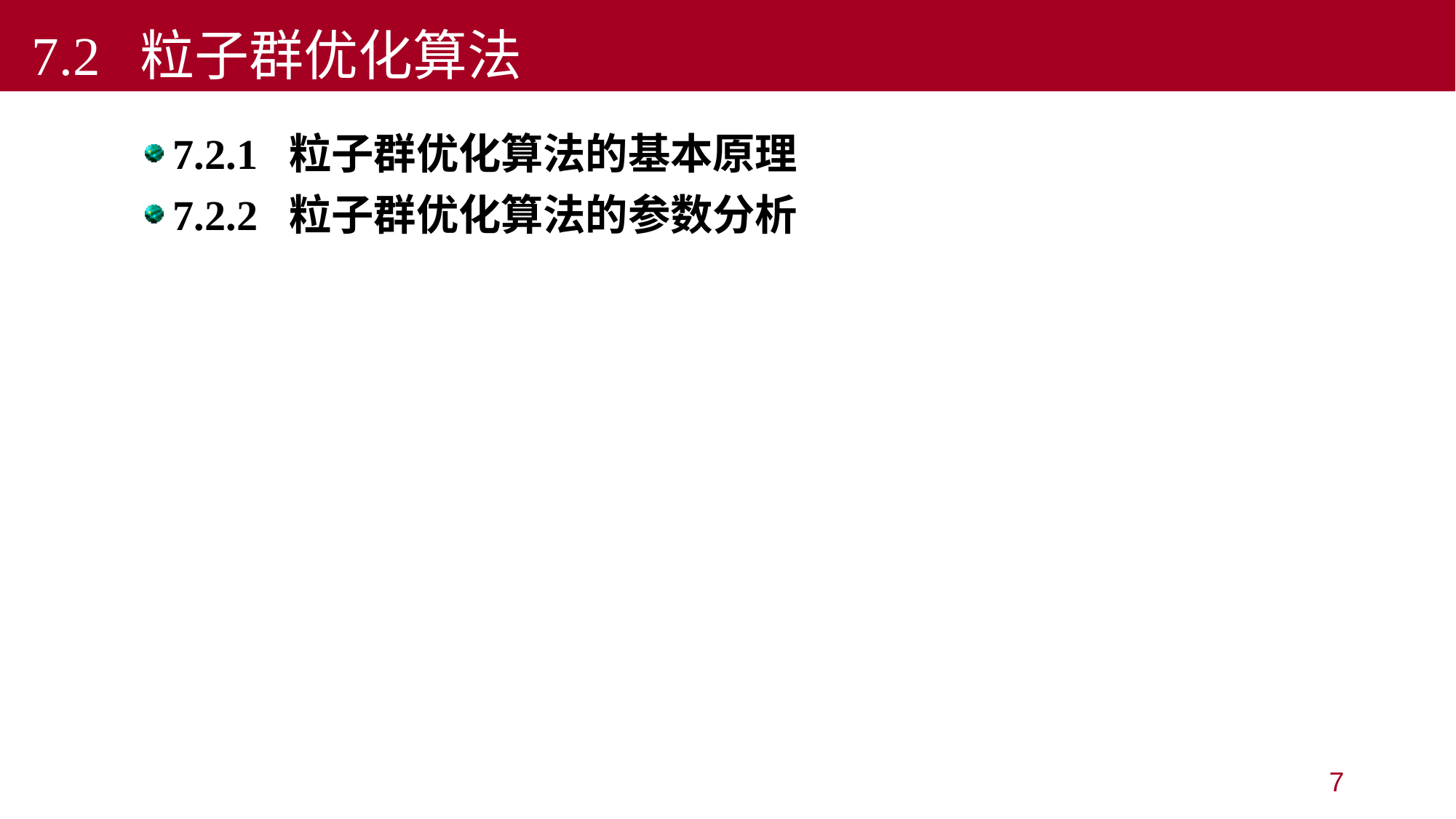

7.2  粒子群优化算法
7.2.1  粒子群优化算法的基本原理
7.2.2  粒子群优化算法的参数分析
7